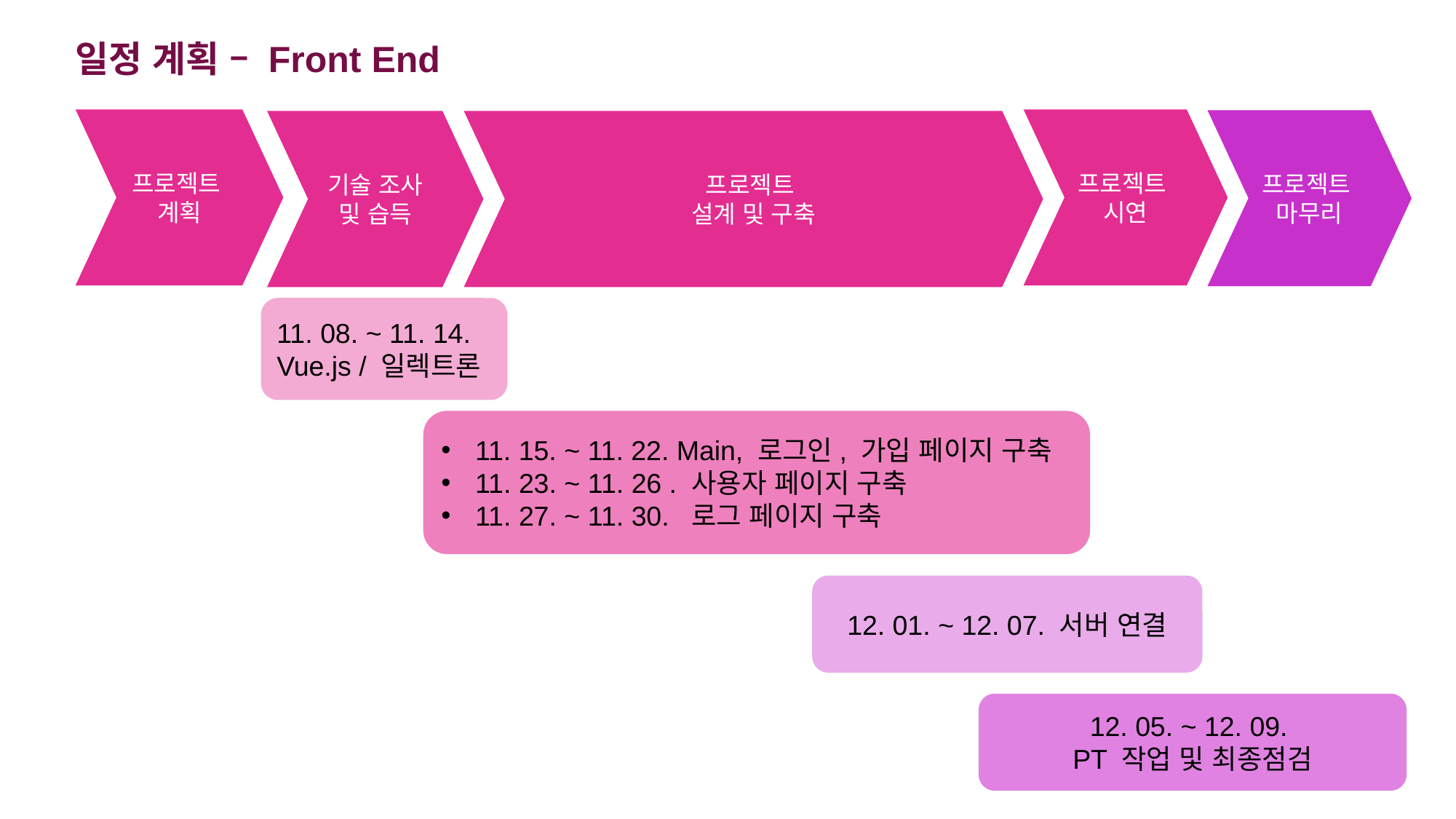

일정 계획 – Front End
프로젝트
계획
프로젝트
시연
프로젝트
마무리
기술 조사 및 습득
프로젝트
설계 및 구축
11. 08. ~ 11. 14.
Vue.js / 일렉트론
11. 15. ~ 11. 22. Main, 로그인, 가입 페이지 구축
11. 23. ~ 11. 26 . 사용자 페이지 구축
11. 27. ~ 11. 30.  로그 페이지 구축
12. 01. ~ 12. 07. 서버 연결
12. 05. ~ 12. 09.
PT 작업 및 최종점검